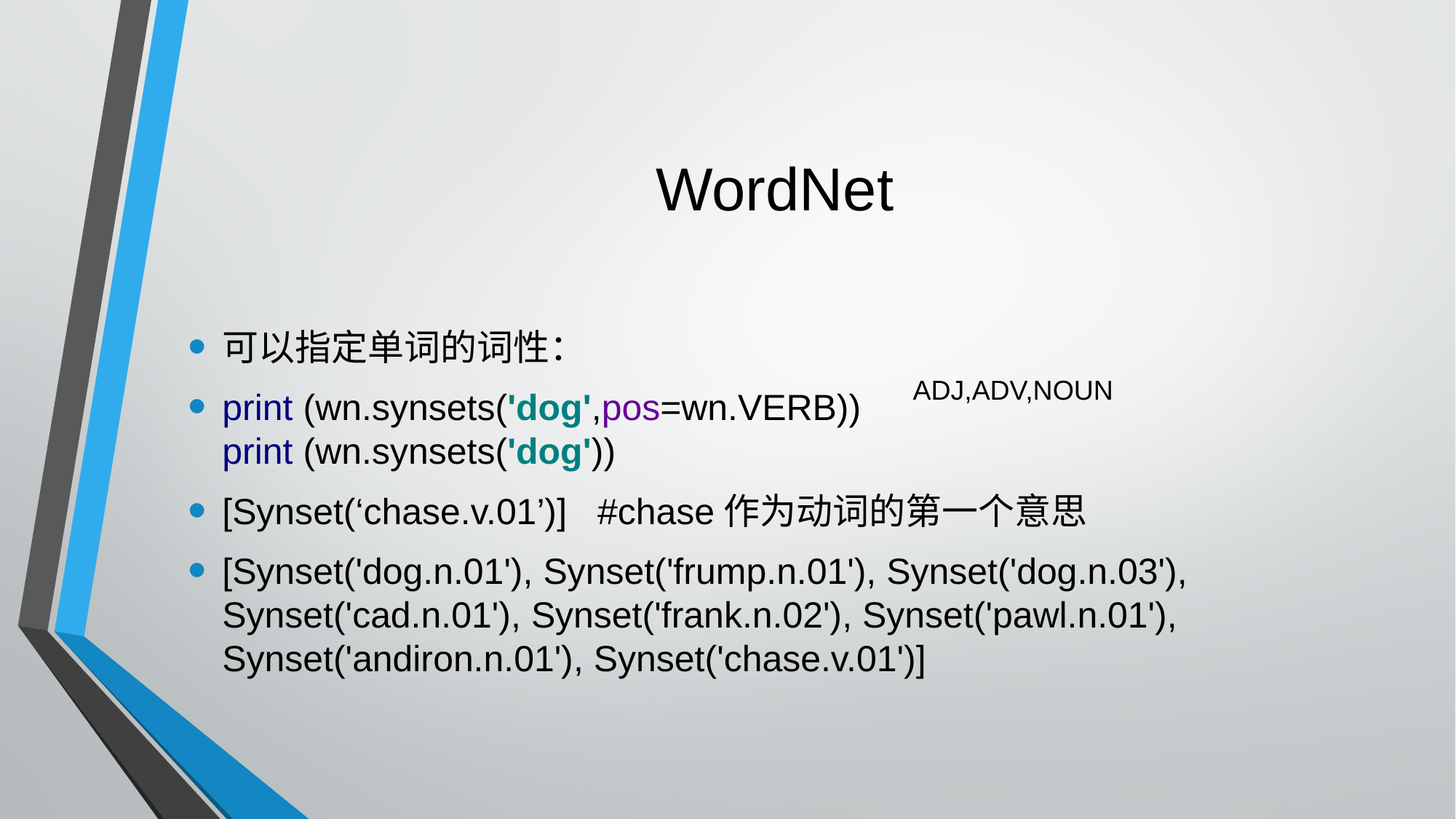

# WordNet
可以指定单词的词性：
print (wn.synsets('dog',pos=wn.VERB))
print (wn.synsets('dog'))
[Synset(‘chase.v.01’)]   #chase作为动词的第一个意思
[Synset('dog.n.01'), Synset('frump.n.01'), Synset('dog.n.03'), Synset('cad.n.01'), Synset('frank.n.02'), Synset('pawl.n.01'), Synset('andiron.n.01'), Synset('chase.v.01')]

ADJ,ADV,NOUN